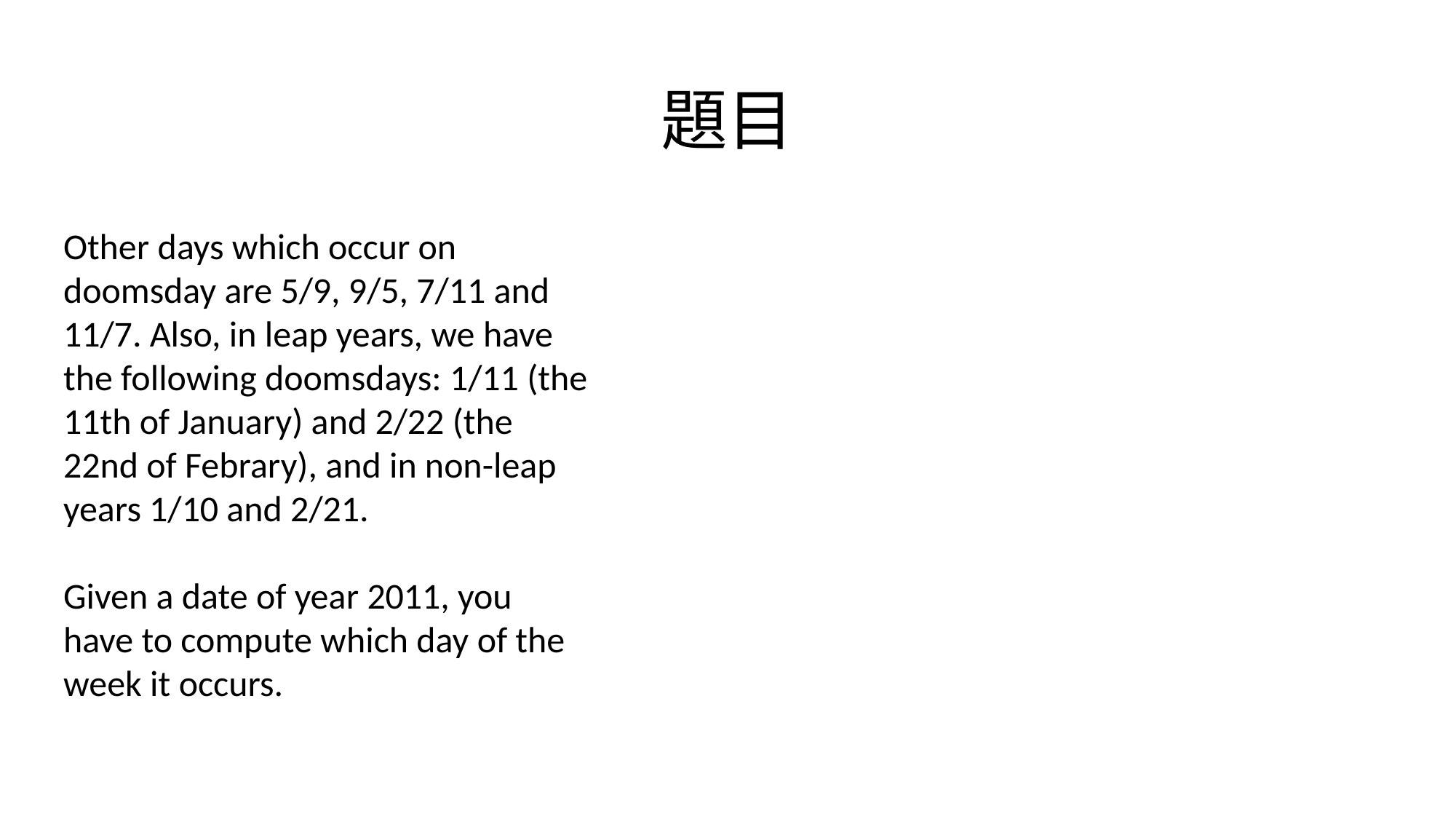

# 題目
Other days which occur on doomsday are 5/9, 9/5, 7/11 and 11/7. Also, in leap years, we have the following doomsdays: 1/11 (the 11th of January) and 2/22 (the 22nd of Febrary), and in non-leap years 1/10 and 2/21.

Given a date of year 2011, you have to compute which day of the week it occurs.